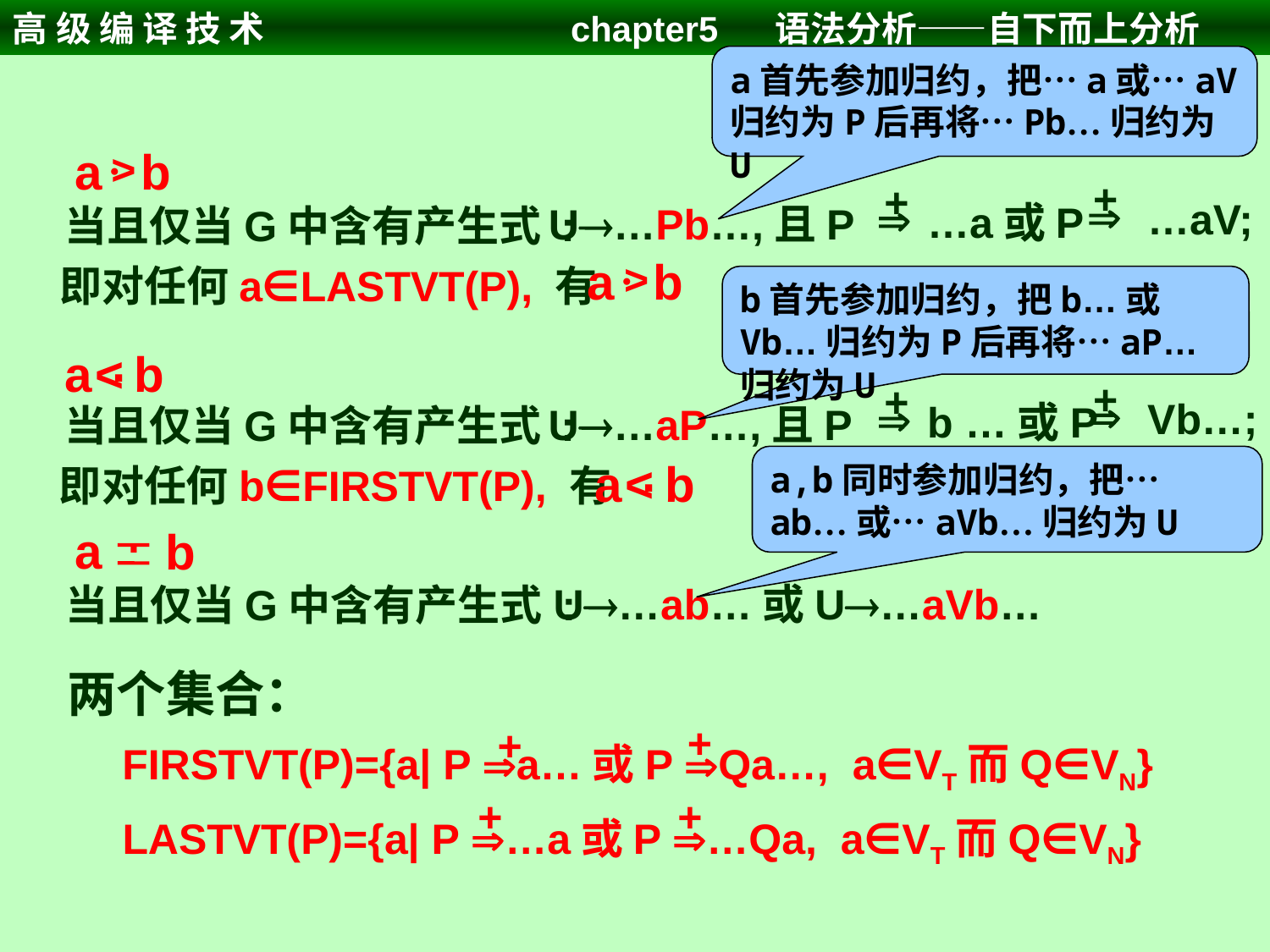

a首先参加归约，把…a或…aV归约为P后再将…Pb…归约为U
.
>
b
a
+
⇒
+
⇒
…aV;
…a或P
U→…Pb…,且P
当且仅当G中含有产生式 :
.
>
b
a
即对任何a∈LASTVT(P), 有
b首先参加归约，把b…或Vb…归约为P后再将…aP…归约为U
.
<
a
b
+
⇒
+
⇒
Vb…;
b …或P
U→…aP…,且P
当且仅当G中含有产生式 :
.
<
a
b
即对任何b∈FIRSTVT(P), 有
a,b同时参加归约，把…ab…或…aVb…归约为U
.

a
b
U→…ab…或U→…aVb…
当且仅当G中含有产生式 :
两个集合：
+
+
FIRSTVT(P)={a| P ⇒a…或P ⇒Qa…,  a∈VT而Q∈VN}
+
+
LASTVT(P)={a| P ⇒…a或P ⇒…Qa,  a∈VT而Q∈VN}